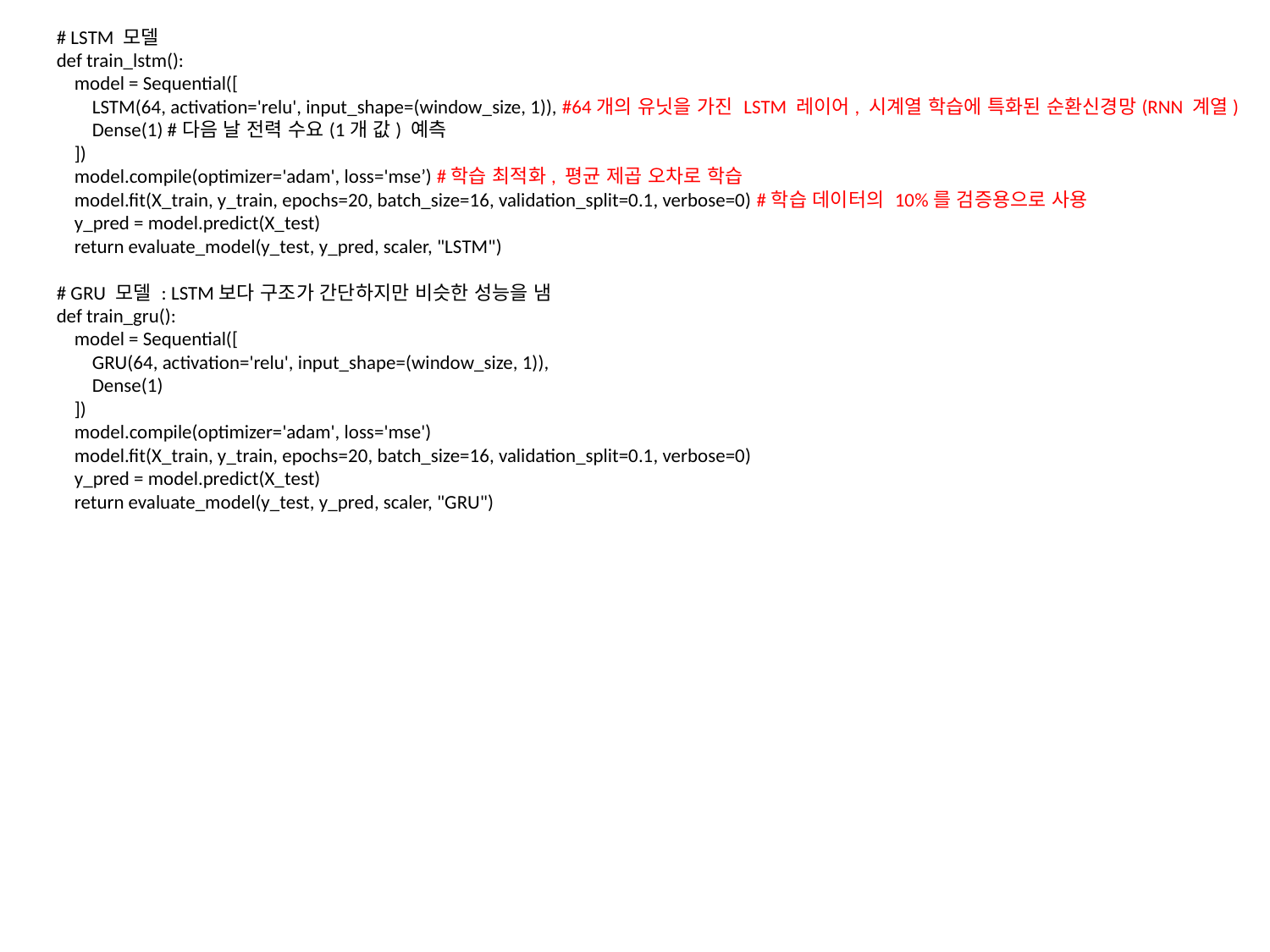

# LSTM 모델
def train_lstm():
    model = Sequential([
        LSTM(64, activation='relu', input_shape=(window_size, 1)), #64개의 유닛을 가진 LSTM 레이어, 시계열 학습에 특화된 순환신경망(RNN 계열)
        Dense(1) #다음 날 전력 수요(1개 값) 예측
    ])
    model.compile(optimizer='adam', loss='mse’) #학습 최적화, 평균 제곱 오차로 학습
    model.fit(X_train, y_train, epochs=20, batch_size=16, validation_split=0.1, verbose=0) #학습 데이터의 10%를 검증용으로 사용
    y_pred = model.predict(X_test)
    return evaluate_model(y_test, y_pred, scaler, "LSTM")

# GRU 모델 : LSTM보다 구조가 간단하지만 비슷한 성능을 냄
def train_gru():
    model = Sequential([
        GRU(64, activation='relu', input_shape=(window_size, 1)),
        Dense(1)
    ])
    model.compile(optimizer='adam', loss='mse')
    model.fit(X_train, y_train, epochs=20, batch_size=16, validation_split=0.1, verbose=0)
    y_pred = model.predict(X_test)
    return evaluate_model(y_test, y_pred, scaler, "GRU")